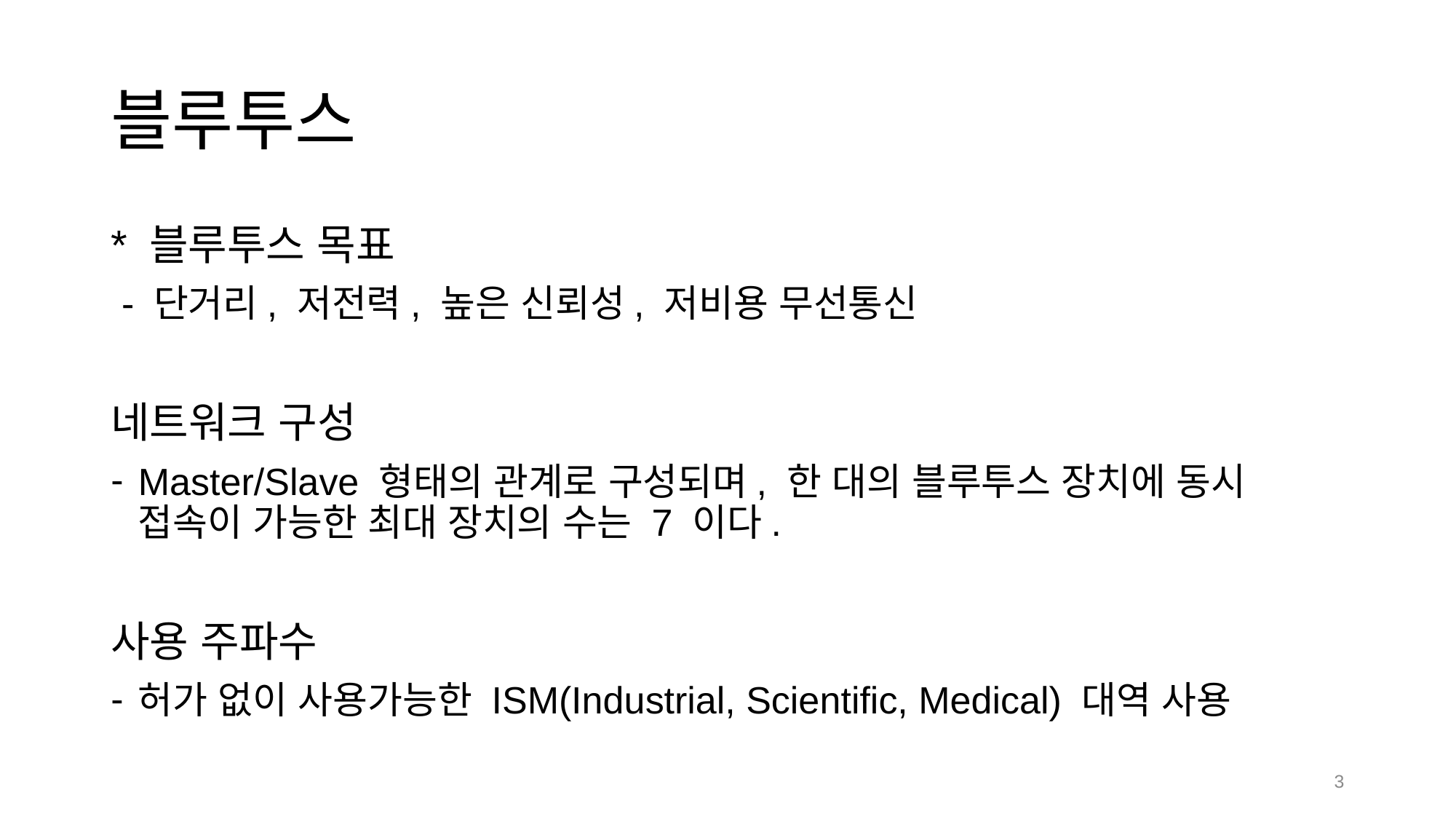

# 블루투스
* 블루투스 목표
 - 단거리, 저전력, 높은 신뢰성, 저비용 무선통신

네트워크 구성
Master/Slave 형태의 관계로 구성되며, 한 대의 블루투스 장치에 동시 접속이 가능한 최대 장치의 수는 7 이다.

사용 주파수
허가 없이 사용가능한 ISM(Industrial, Scientific, Medical) 대역 사용
3